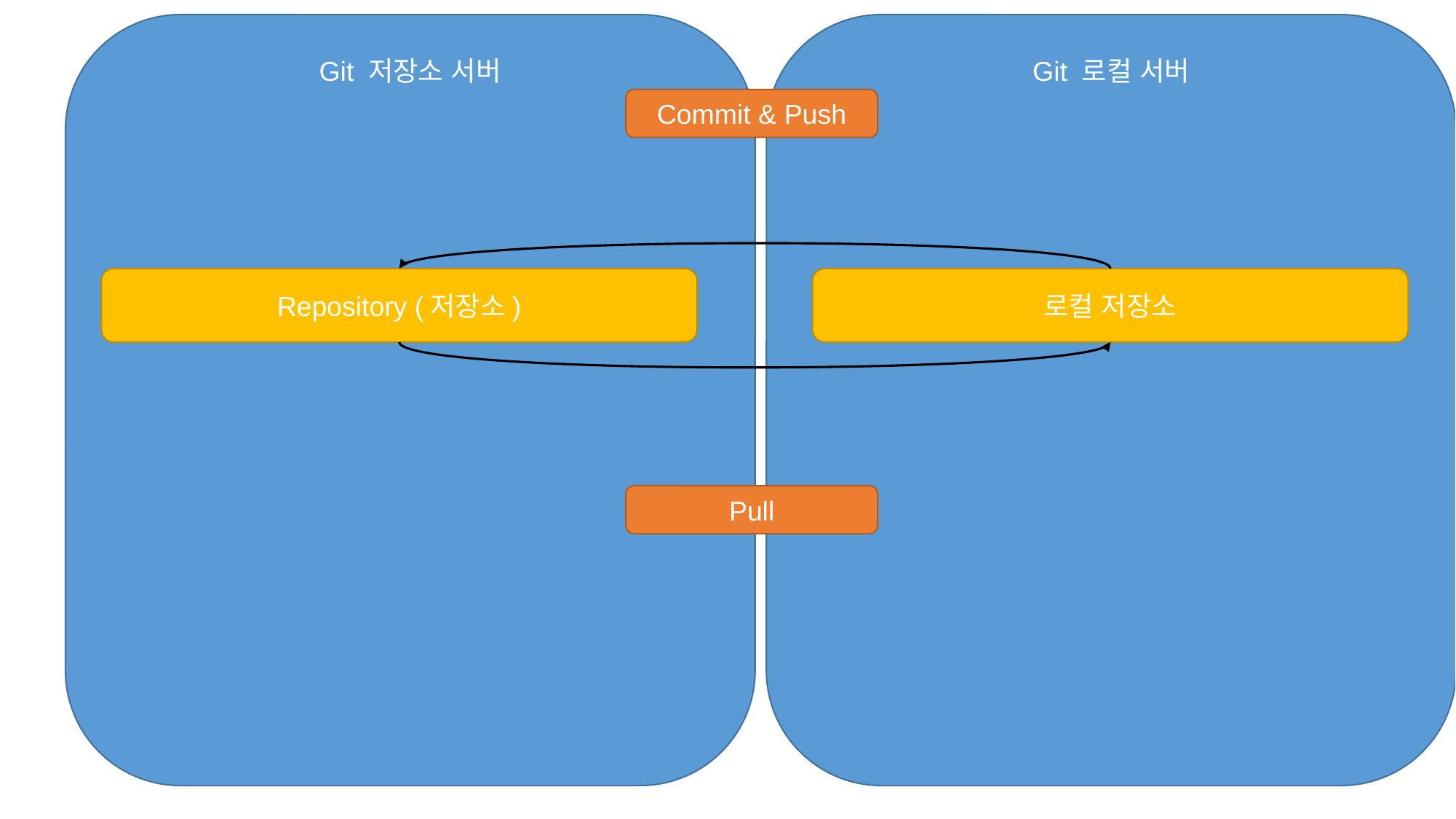

Git 저장소 서버
Git 로컬 서버
Commit & Push
Repository (저장소)
로컬 저장소
Pull